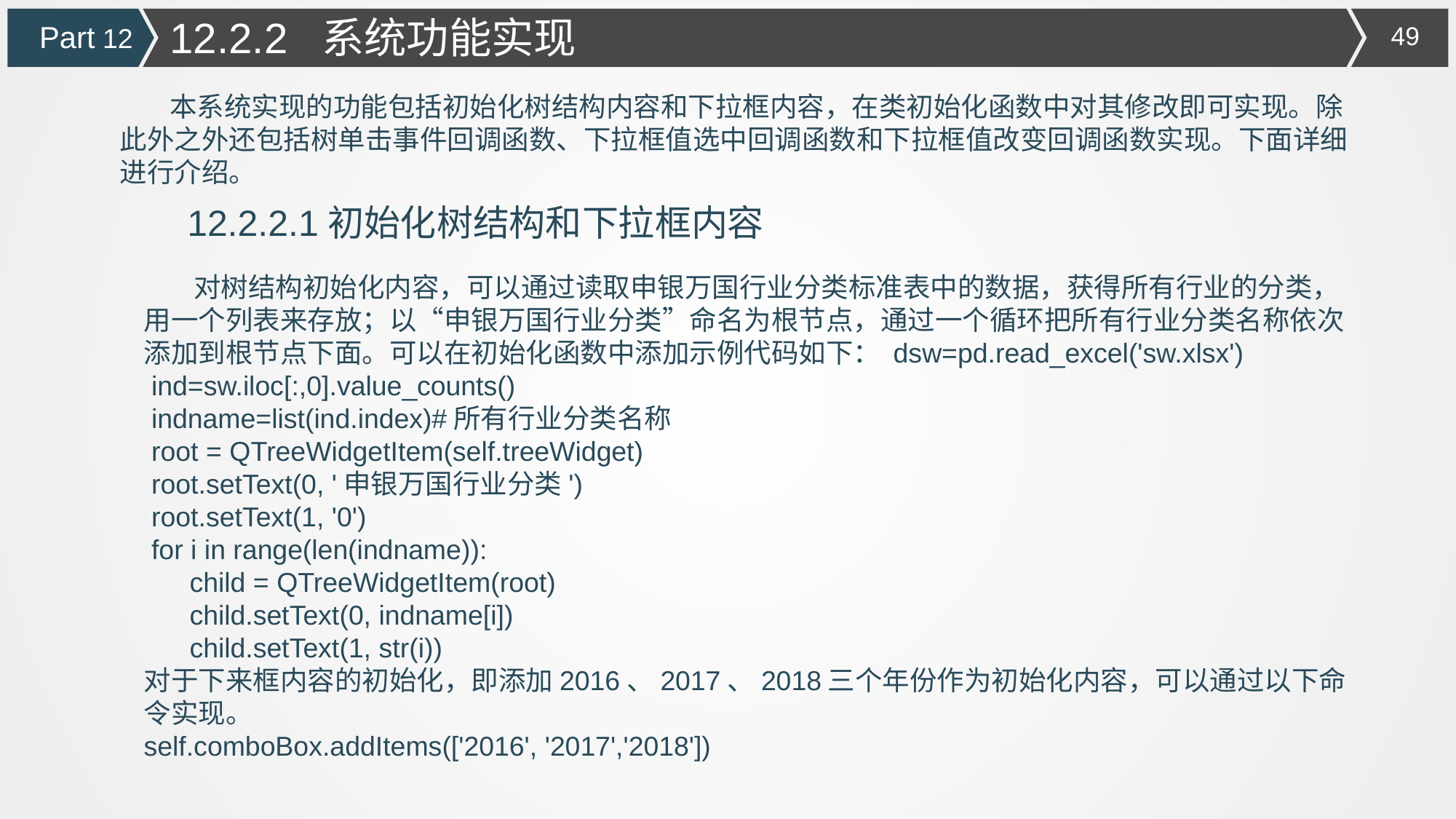

12.2.2  系统功能实现
Part 12
       本系统实现的功能包括初始化树结构内容和下拉框内容，在类初始化函数中对其修改即可实现。除此外之外还包括树单击事件回调函数、下拉框值选中回调函数和下拉框值改变回调函数实现。下面详细进行介绍。
12.2.2.1初始化树结构和下拉框内容
       对树结构初始化内容，可以通过读取申银万国行业分类标准表中的数据，获得所有行业的分类，用一个列表来存放；以“申银万国行业分类”命名为根节点，通过一个循环把所有行业分类名称依次添加到根节点下面。可以在初始化函数中添加示例代码如下： dsw=pd.read_excel('sw.xlsx')
 ind=sw.iloc[:,0].value_counts()
 indname=list(ind.index)#所有行业分类名称
 root = QTreeWidgetItem(self.treeWidget)
 root.setText(0, '申银万国行业分类')
 root.setText(1, '0')
 for i in range(len(indname)):
      child = QTreeWidgetItem(root)
      child.setText(0, indname[i])
      child.setText(1, str(i))
对于下来框内容的初始化，即添加2016、2017、2018三个年份作为初始化内容，可以通过以下命令实现。
self.comboBox.addItems(['2016', '2017','2018'])